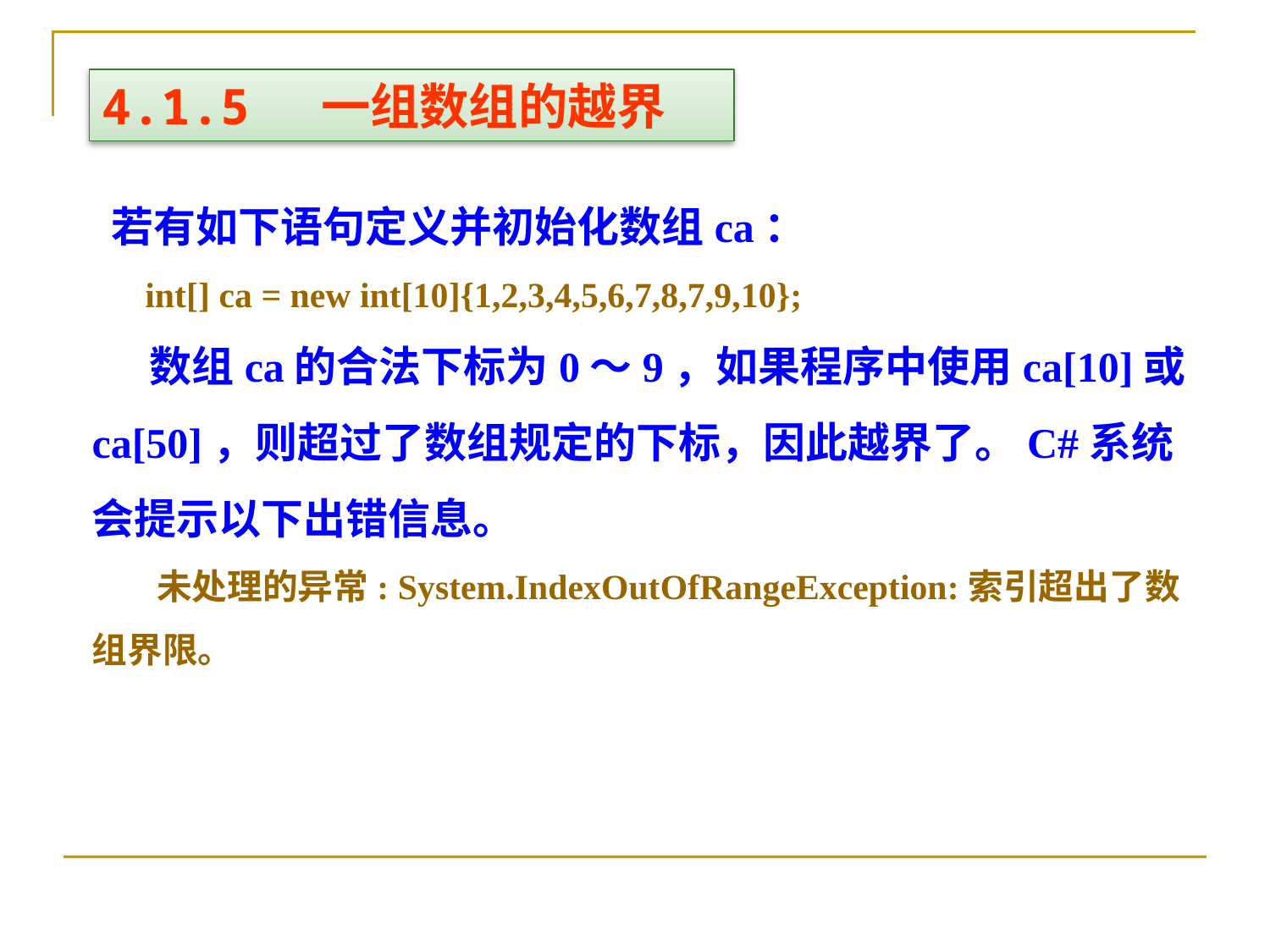

4.1.5  一组数组的越界
 若有如下语句定义并初始化数组ca：
      int[] ca = new int[10]{1,2,3,4,5,6,7,8,7,9,10};
     数组ca的合法下标为0～9，如果程序中使用ca[10]或ca[50]，则超过了数组规定的下标，因此越界了。C#系统会提示以下出错信息。
       未处理的异常: System.IndexOutOfRangeException:索引超出了数组界限。